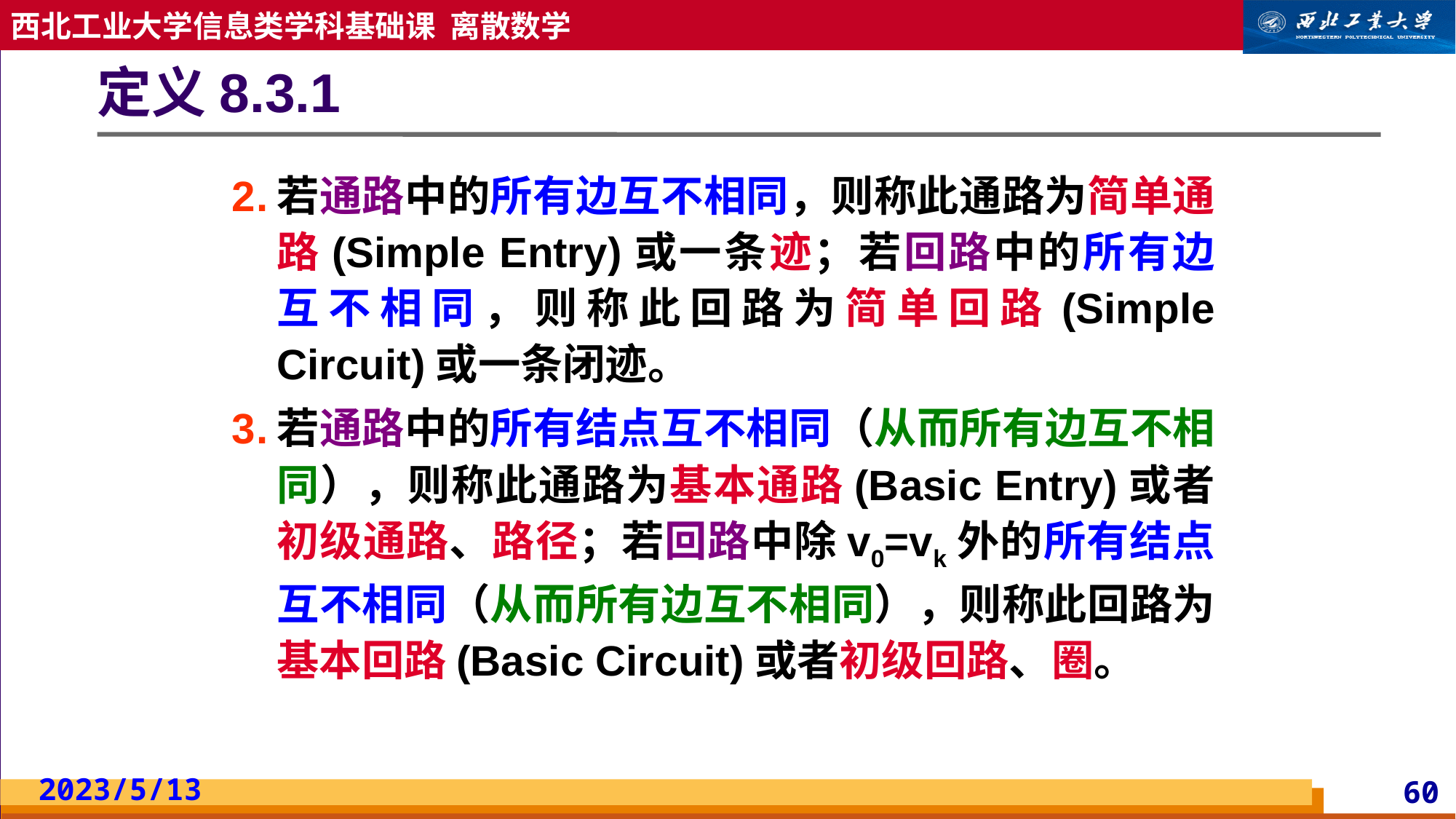

# 定义8.3.1
若通路中的所有边互不相同，则称此通路为简单通路(Simple Entry)或一条迹；若回路中的所有边互不相同，则称此回路为简单回路(Simple Circuit)或一条闭迹。
若通路中的所有结点互不相同（从而所有边互不相同），则称此通路为基本通路(Basic Entry)或者初级通路、路径；若回路中除v0=vk外的所有结点互不相同（从而所有边互不相同），则称此回路为基本回路(Basic Circuit)或者初级回路、圈。
2023/5/13